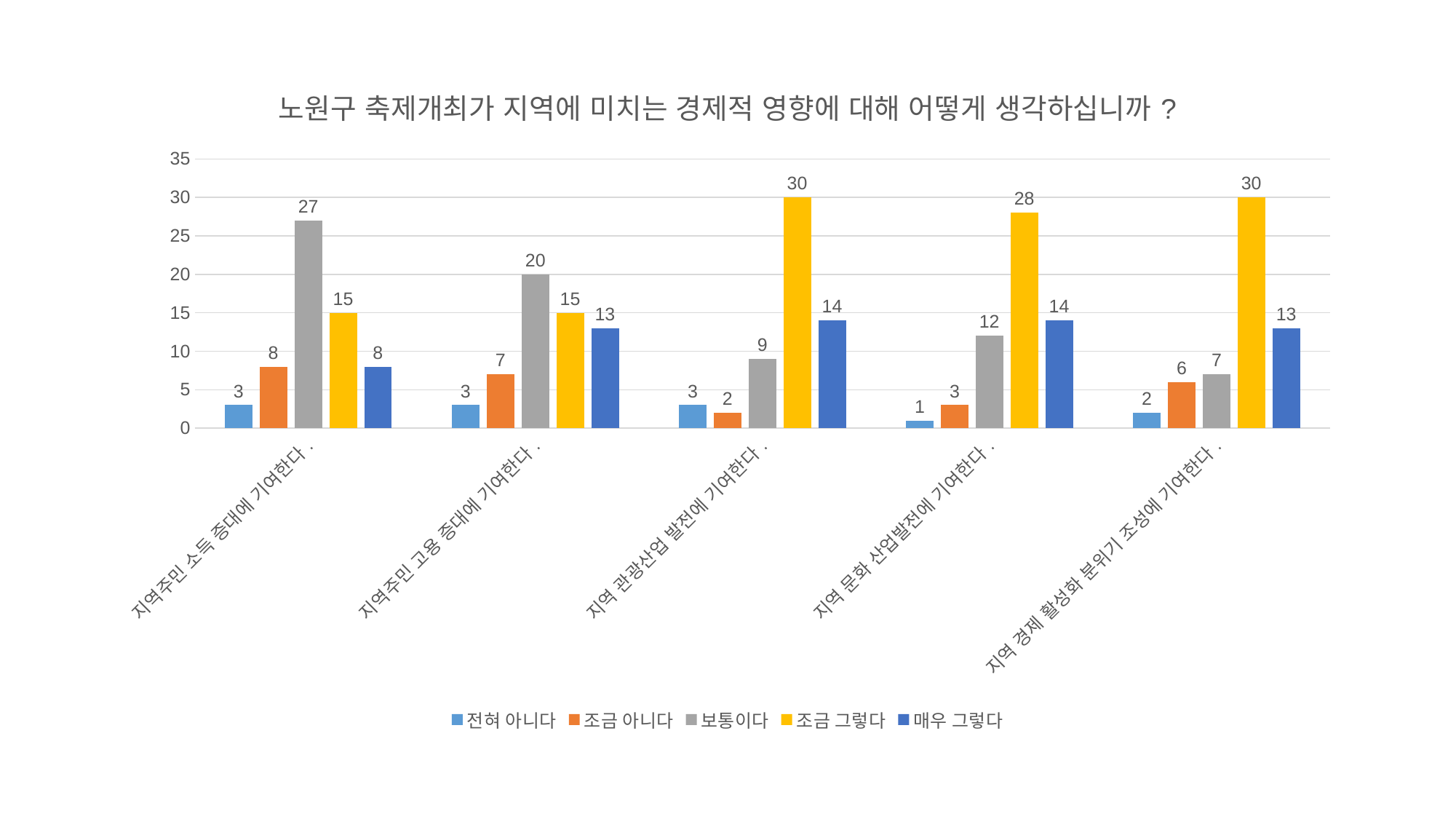

### Chart: 노원구 축제개최가 지역에 미치는 경제적 영향에 대해 어떻게 생각하십니까?

| Category | 전혀 아니다 | 조금 아니다 | 보통이다 | 조금 그렇다 | 매우 그렇다 |
|---|---|---|---|---|---|
| 지역주민 소득 증대에 기여한다. | 3.0 | 8.0 | 27.0 | 15.0 | 8.0 |
| 지역주민 고용 증대에 기여한다. | 3.0 | 7.0 | 20.0 | 15.0 | 13.0 |
| 지역 관광산업 발전에 기여한다. | 3.0 | 2.0 | 9.0 | 30.0 | 14.0 |
| 지역 문화 산업발전에 기여한다. | 1.0 | 3.0 | 12.0 | 28.0 | 14.0 |
| 지역 경제 활성화 분위기 조성에 기여한다. | 2.0 | 6.0 | 7.0 | 30.0 | 13.0 |